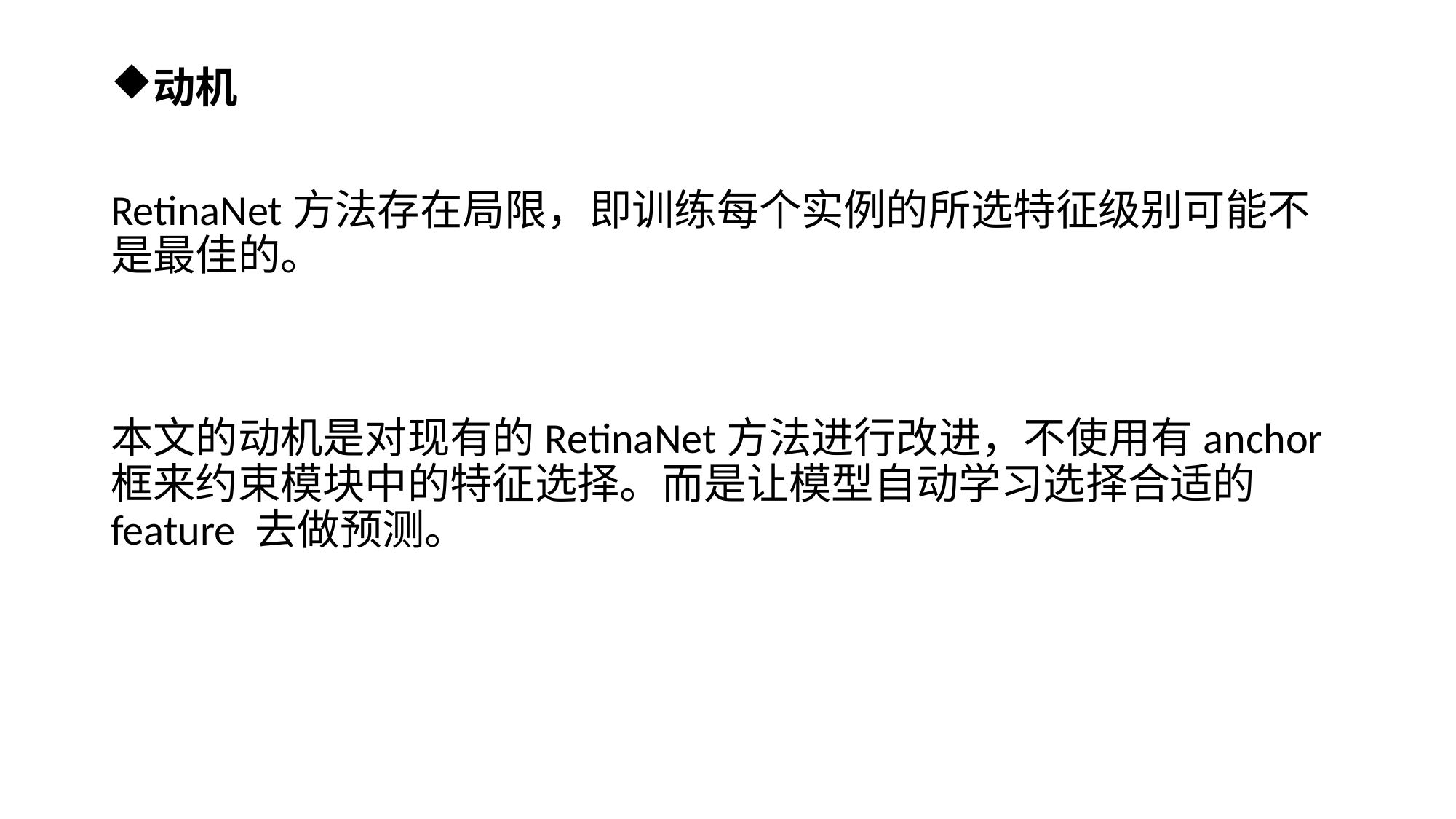

动机

RetinaNet方法存在局限，即训练每个实例的所选特征级别可能不是最佳的。

本文的动机是对现有的RetinaNet方法进行改进，不使用有anchor框来约束模块中的特征选择。而是让模型自动学习选择合适的feature 去做预测。